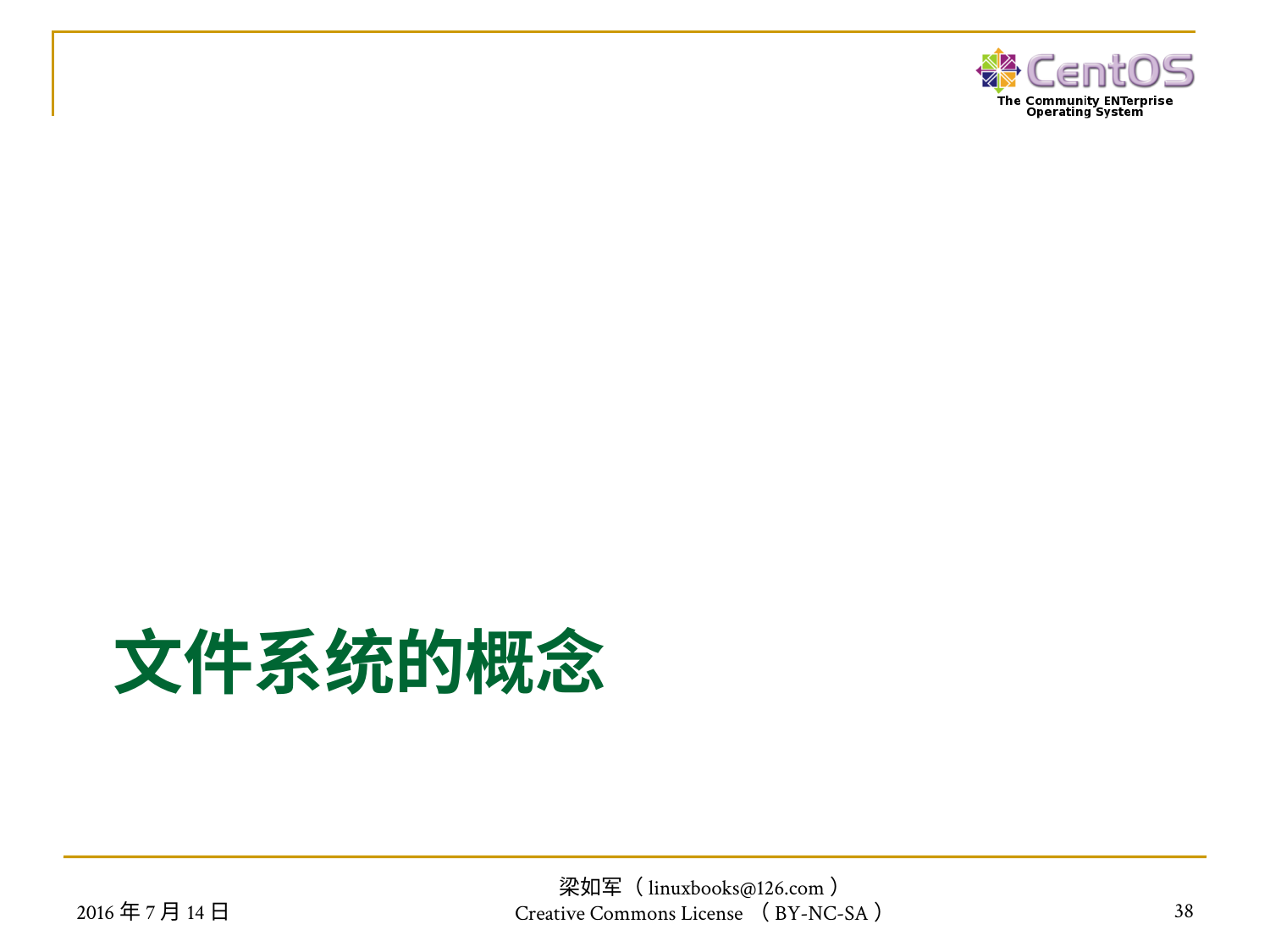

# 文件系统的概念
2016年7月14日
38
梁如军（linuxbooks@126.com）
Creative Commons License（BY-NC-SA）